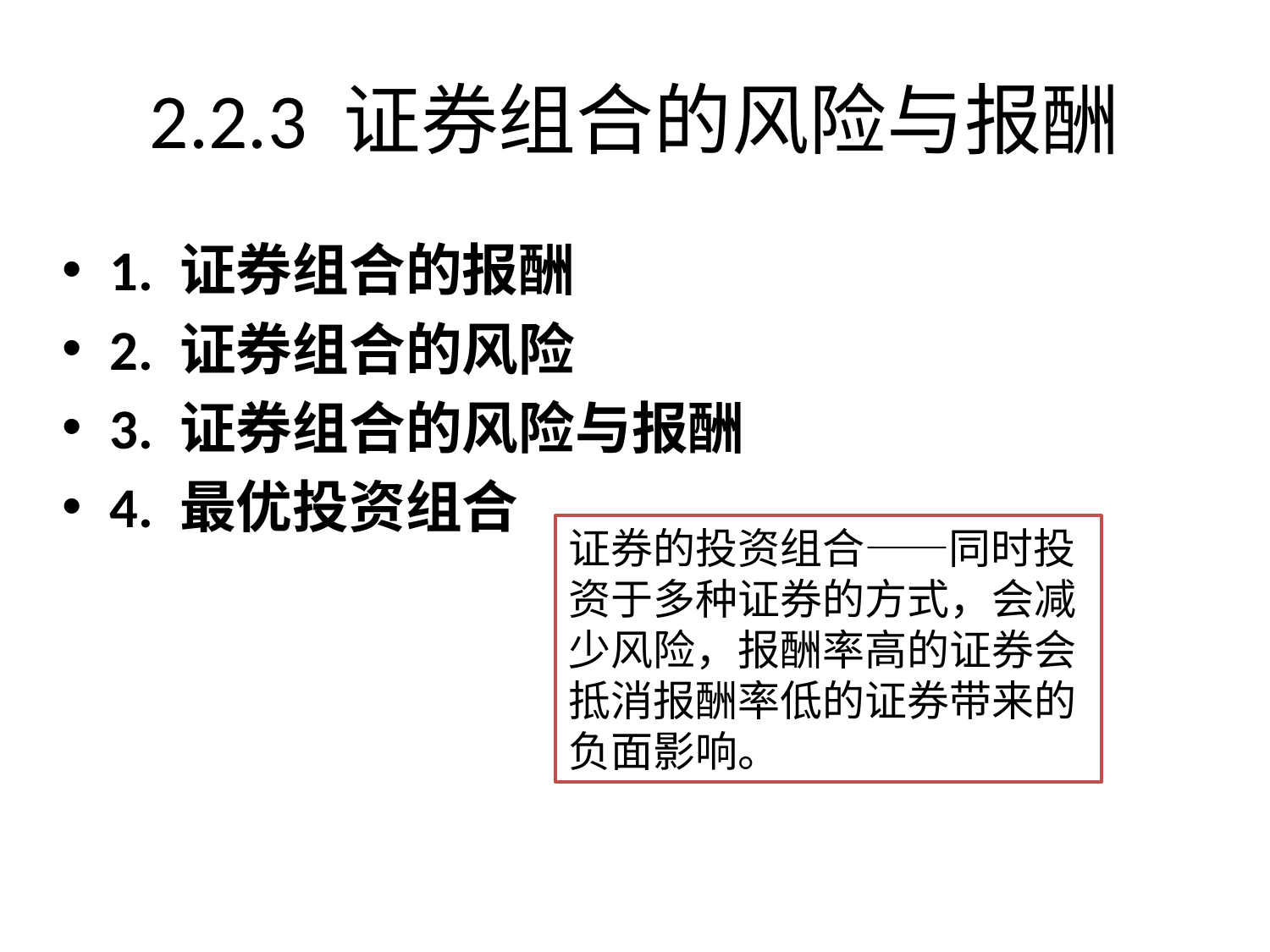

# 2.2.3 证券组合的风险与报酬
1. 证券组合的报酬
2. 证券组合的风险
3. 证券组合的风险与报酬
4. 最优投资组合

证券的投资组合——同时投资于多种证券的方式，会减少风险，报酬率高的证券会抵消报酬率低的证券带来的负面影响。